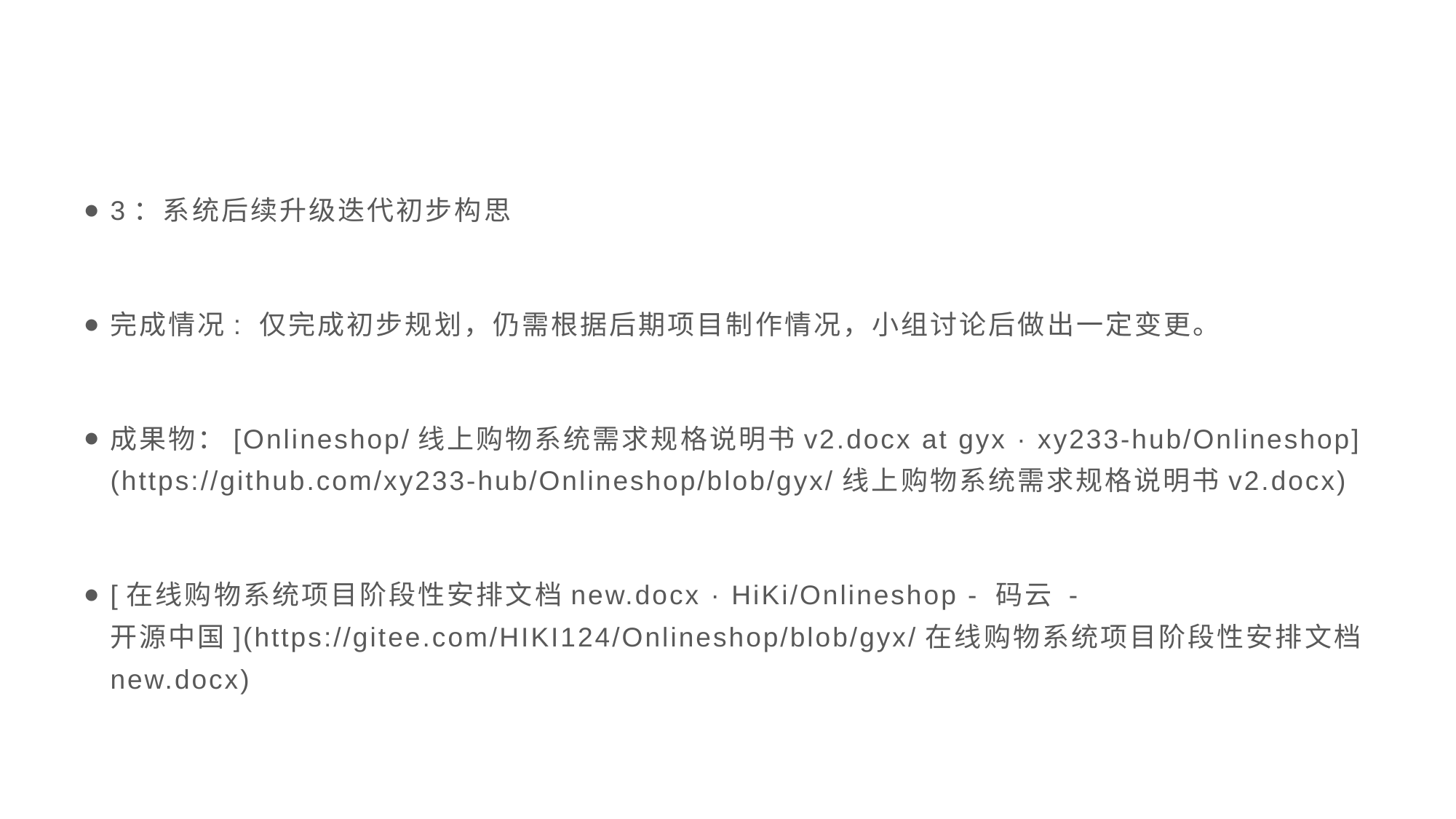

3：系统后续升级迭代初步构思

完成情况: 仅完成初步规划，仍需根据后期项目制作情况，小组讨论后做出一定变更。

成果物：[Onlineshop/线上购物系统需求规格说明书v2.docx at gyx · xy233-hub/Onlineshop](https://github.com/xy233-hub/Onlineshop/blob/gyx/线上购物系统需求规格说明书v2.docx)

[在线购物系统项目阶段性安排文档new.docx · HiKi/Onlineshop - 码云 - 开源中国](https://gitee.com/HIKI124/Onlineshop/blob/gyx/在线购物系统项目阶段性安排文档new.docx)